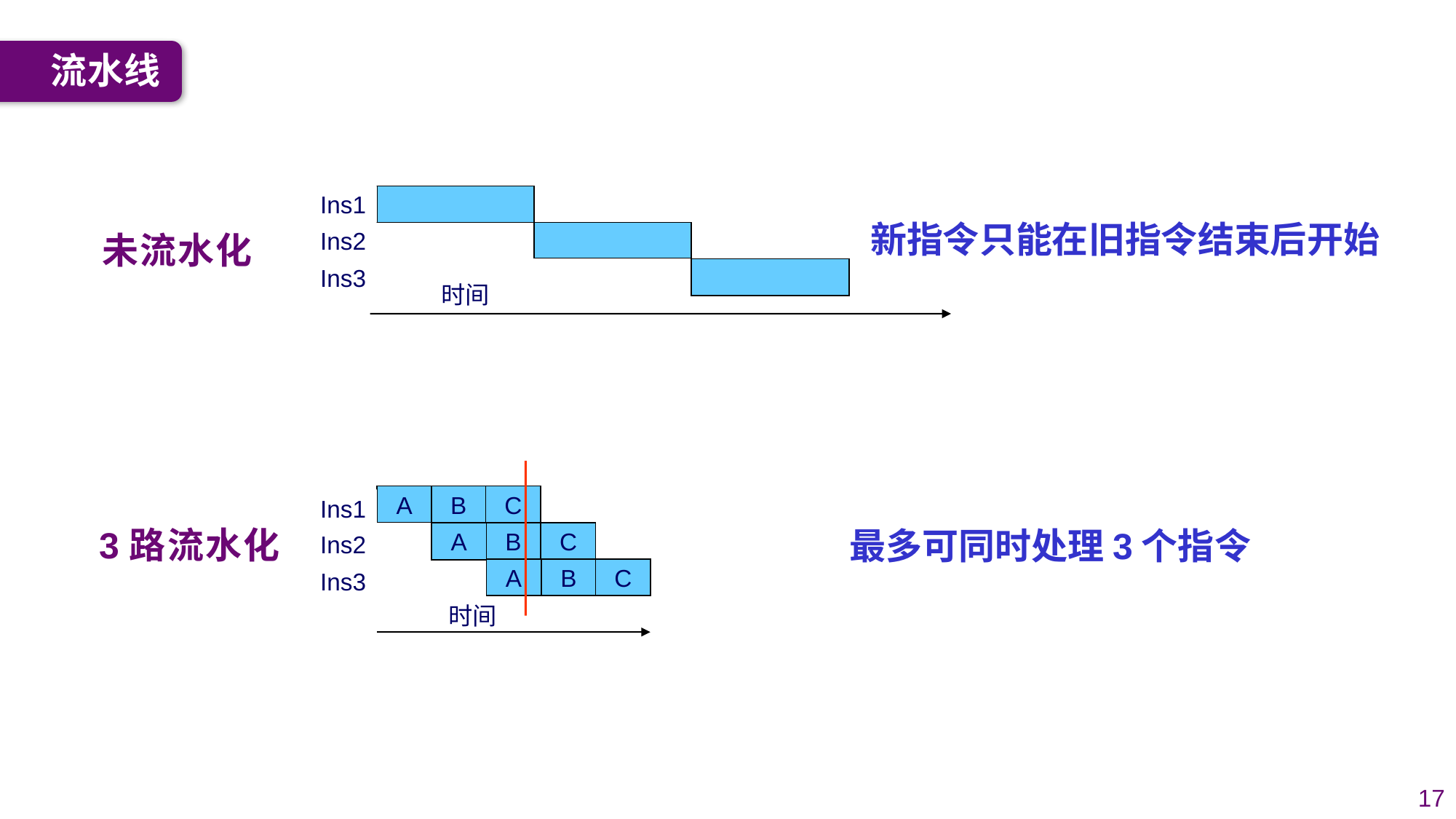

流水线

Ins1

Ins2

Ins3

时间

新指令只能在旧指令结束后开始
未流水化

A
B
C
A
B
C
A
B
C
时间

Ins1
Ins2
Ins3
3路流水化
最多可同时处理3个指令
17